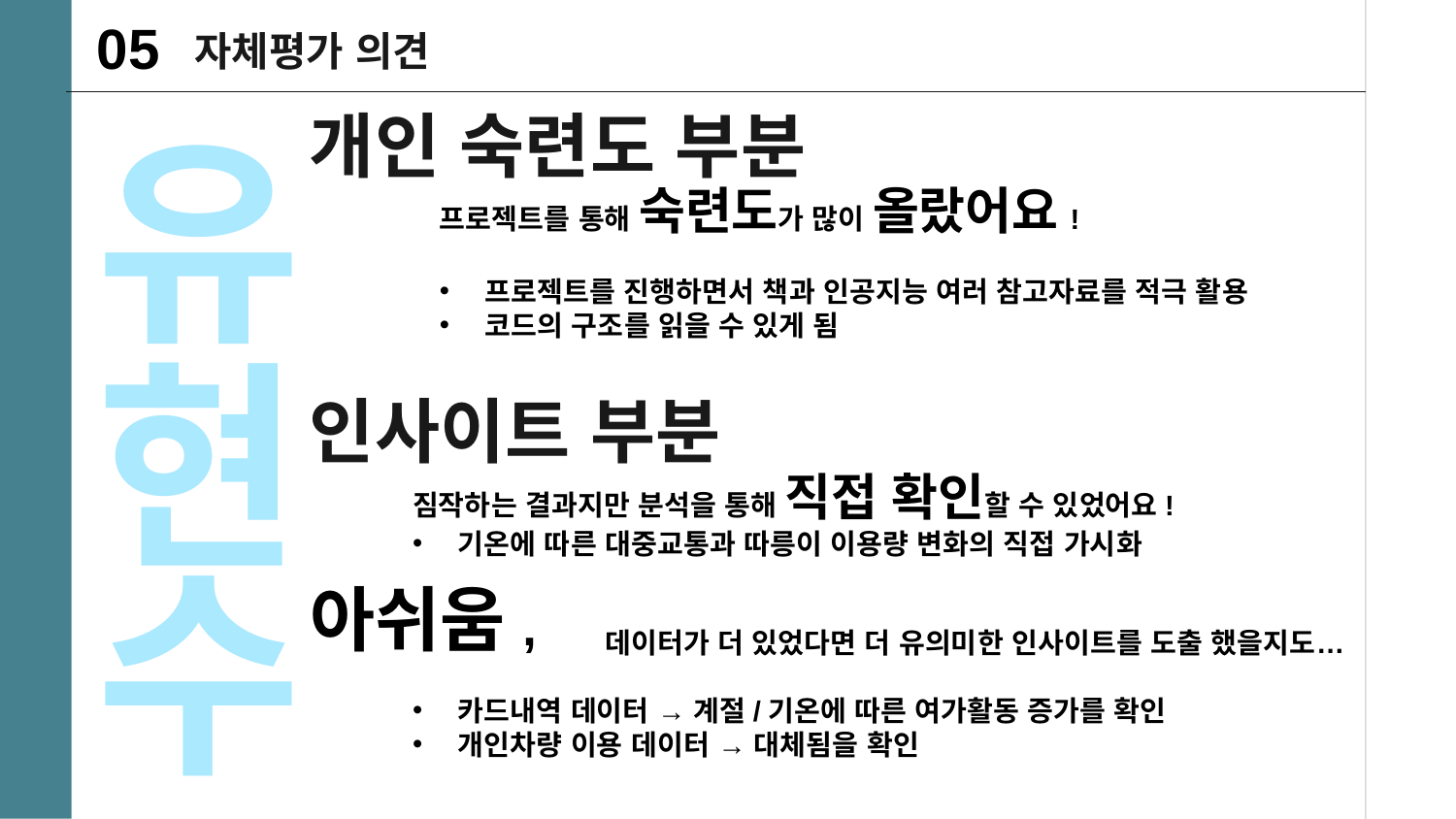

05
자체평가 의견
유
개인 숙련도 부분
프로젝트를 통해 숙련도가 많이 올랐어요!

프로젝트를 진행하면서 책과 인공지능 여러 참고자료를 적극 활용
코드의 구조를 읽을 수 있게 됨
현
인사이트 부분
짐작하는 결과지만 분석을 통해 직접 확인할 수 있었어요!
기온에 따른 대중교통과 따릉이 이용량 변화의 직접 가시화
수
아쉬움,
데이터가 더 있었다면 더 유의미한 인사이트를 도출 했을지도…

카드내역 데이터 → 계절/기온에 따른 여가활동 증가를 확인
개인차량 이용 데이터 → 대체됨을 확인